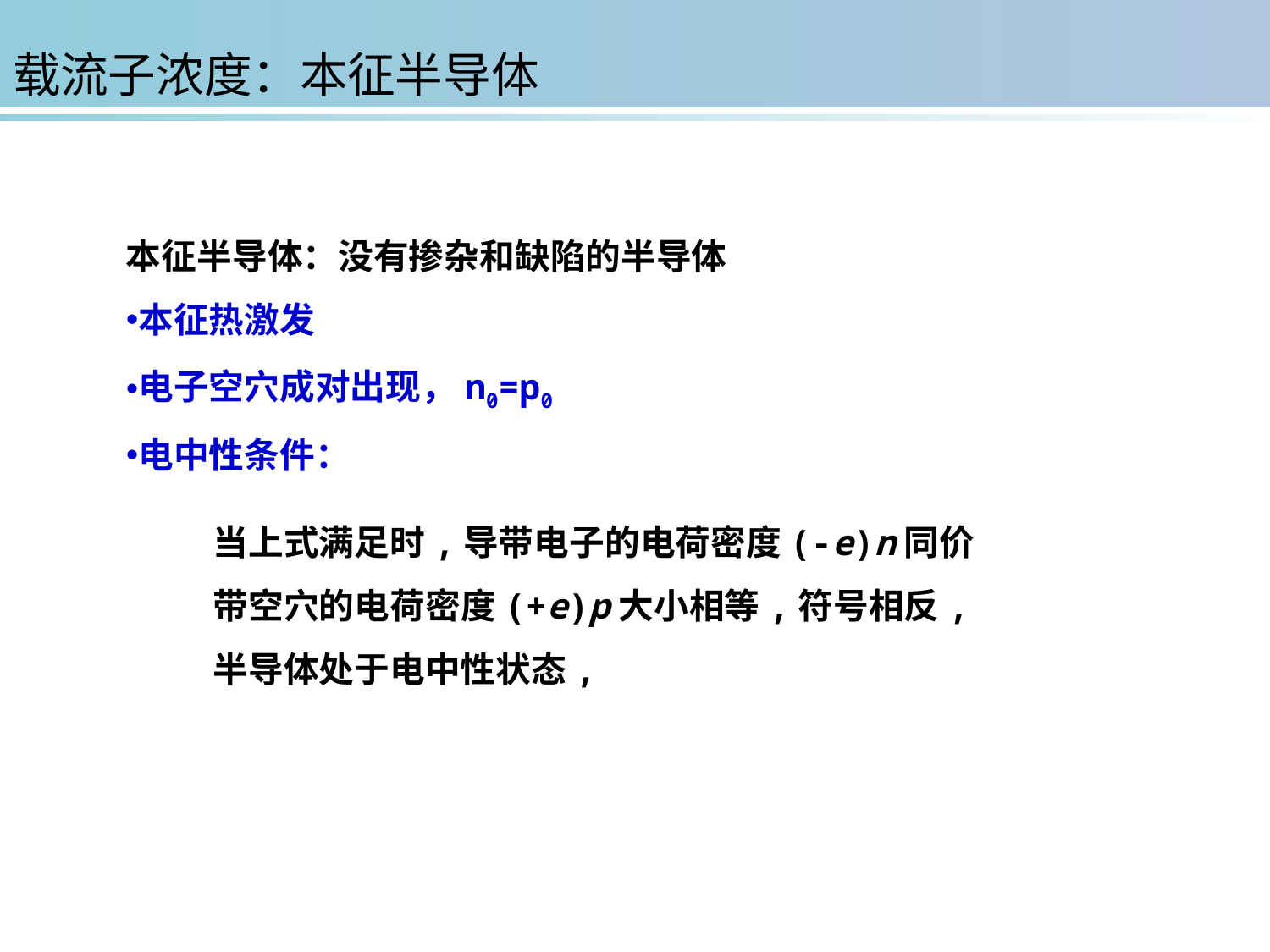

载流子浓度：本征半导体
本征半导体：没有掺杂和缺陷的半导体
本征热激发
电子空穴成对出现，n0=p0
电中性条件：
当上式满足时,导带电子的电荷密度(-e)n同价带空穴的电荷密度(+e)p大小相等,符号相反,半导体处于电中性状态,